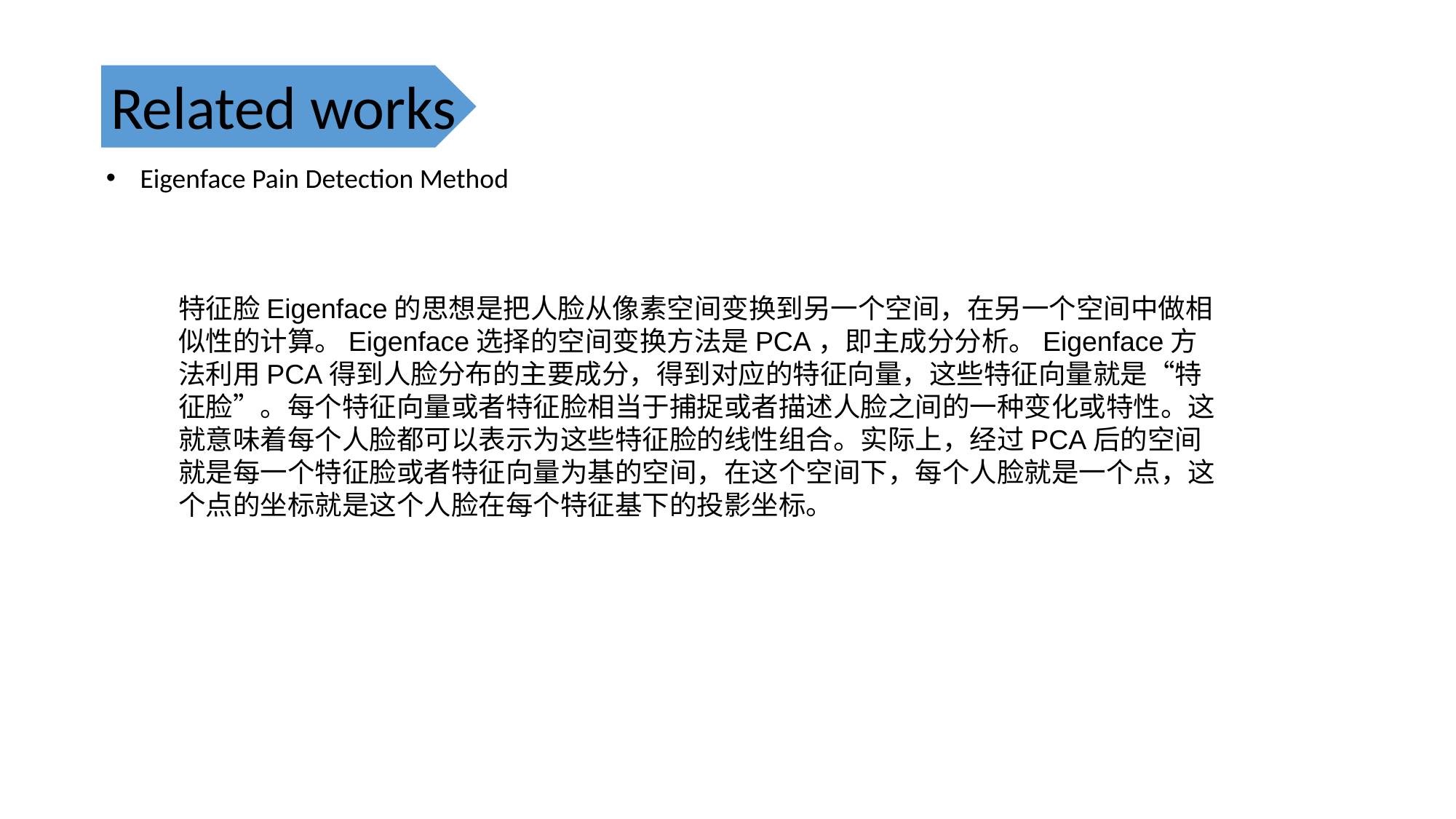

Related works

Eigenface Pain Detection Method
特征脸Eigenface的思想是把人脸从像素空间变换到另一个空间，在另一个空间中做相似性的计算。Eigenface选择的空间变换方法是PCA，即主成分分析。Eigenface方法利用PCA得到人脸分布的主要成分，得到对应的特征向量，这些特征向量就是“特征脸”。每个特征向量或者特征脸相当于捕捉或者描述人脸之间的一种变化或特性。这就意味着每个人脸都可以表示为这些特征脸的线性组合。实际上，经过PCA后的空间就是每一个特征脸或者特征向量为基的空间，在这个空间下，每个人脸就是一个点，这个点的坐标就是这个人脸在每个特征基下的投影坐标。